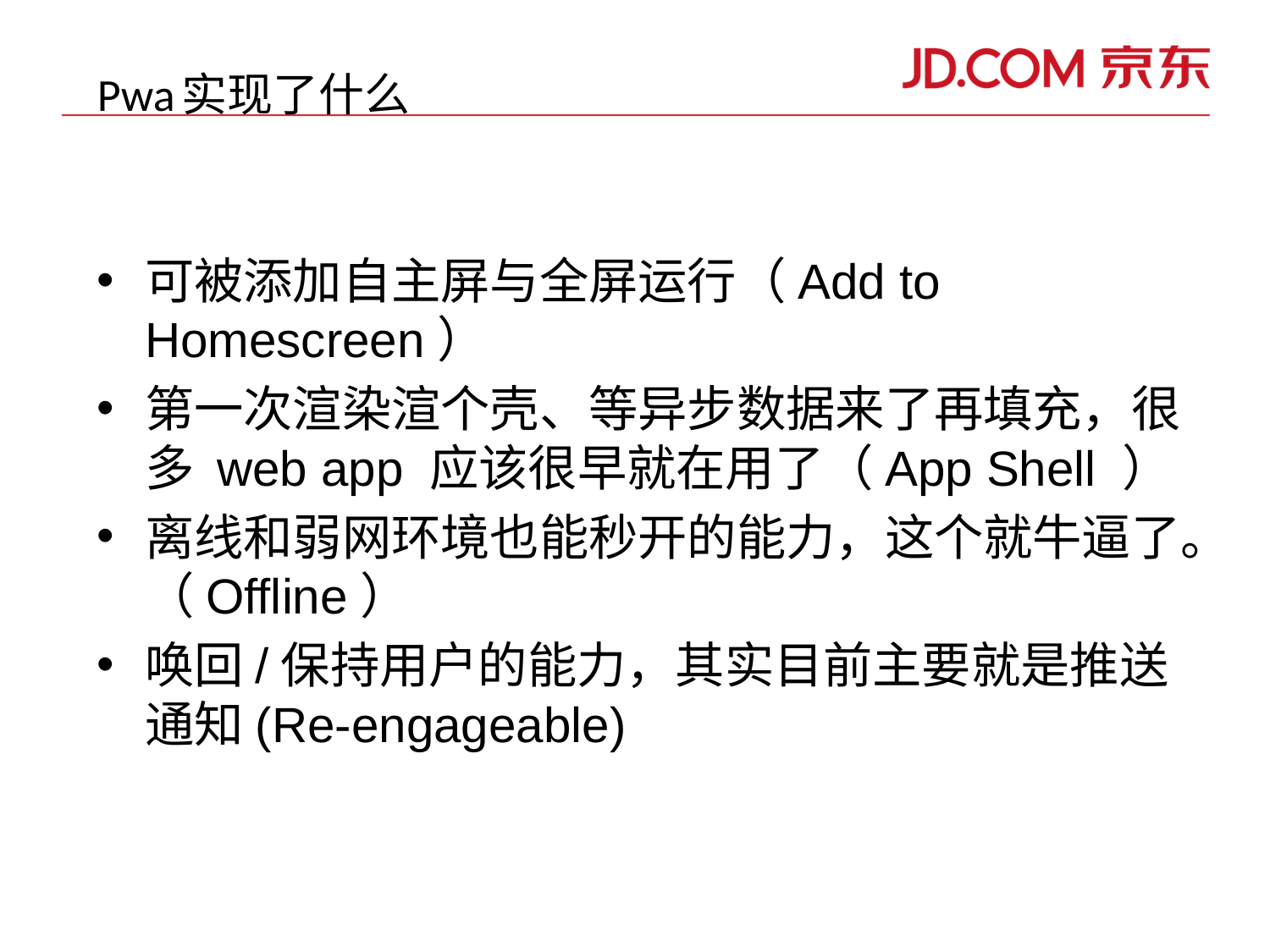

Pwa实现了什么
可被添加自主屏与全屏运行（Add to Homescreen）
第一次渲染渲个壳、等异步数据来了再填充，很多 web app 应该很早就在用了（App Shell ）
离线和弱网环境也能秒开的能力，这个就牛逼了。（Offline）
唤回/保持用户的能力，其实目前主要就是推送通知(Re-engageable)